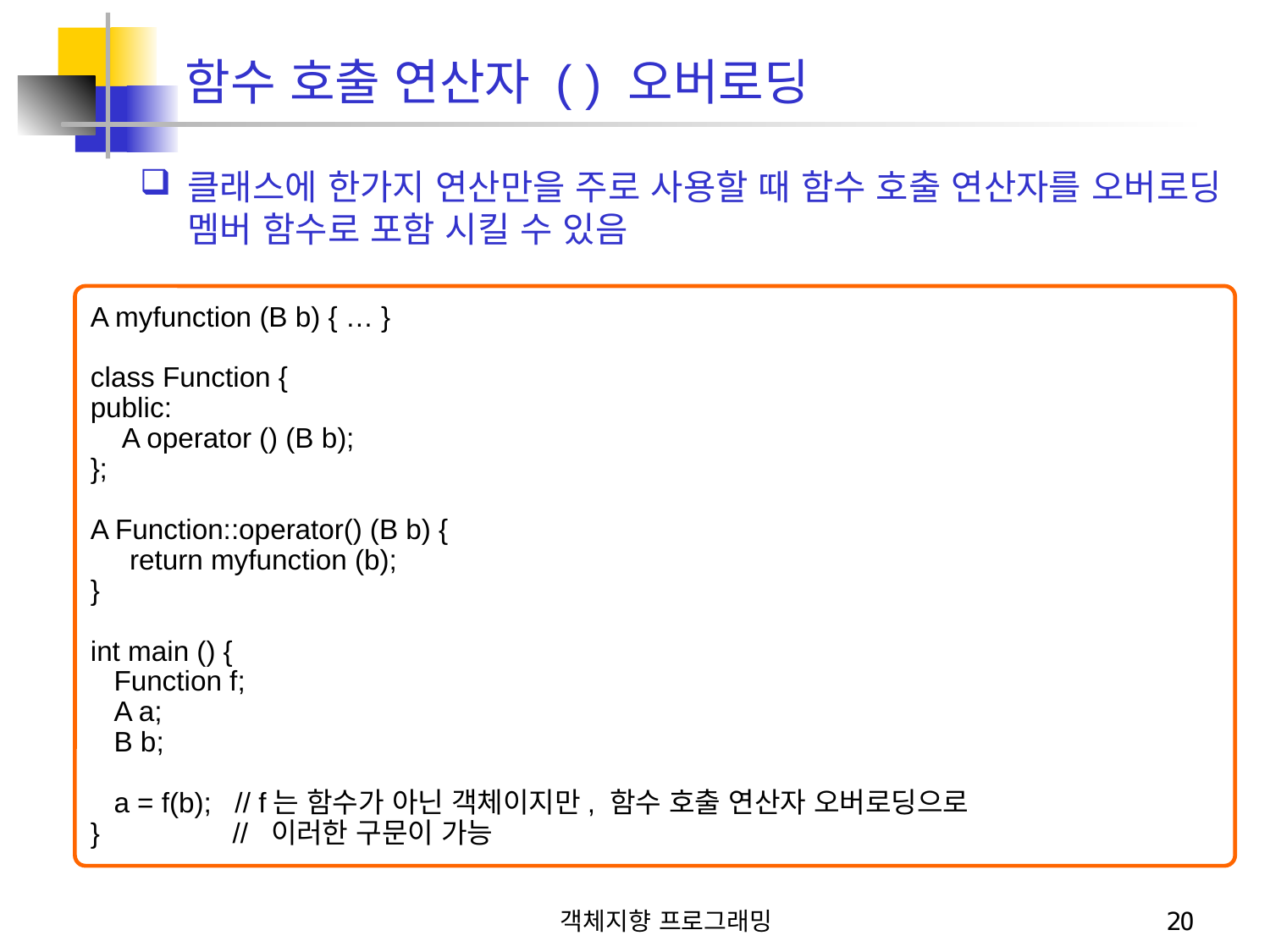

함수 호출 연산자 ( ) 오버로딩
클래스에 한가지 연산만을 주로 사용할 때 함수 호출 연산자를 오버로딩 멤버 함수로 포함 시킬 수 있음

A myfunction (B b) { … }

class Function {
public:
    A operator () (B b);
};

A Function::operator() (B b) {
     return myfunction (b);
}

int main () {
   Function f;
   A a;
   B b;

   a = f(b);   // f는 함수가 아닌 객체이지만, 함수 호출 연산자 오버로딩으로
}                 //  이러한 구문이 가능
객체지향 프로그래밍
20